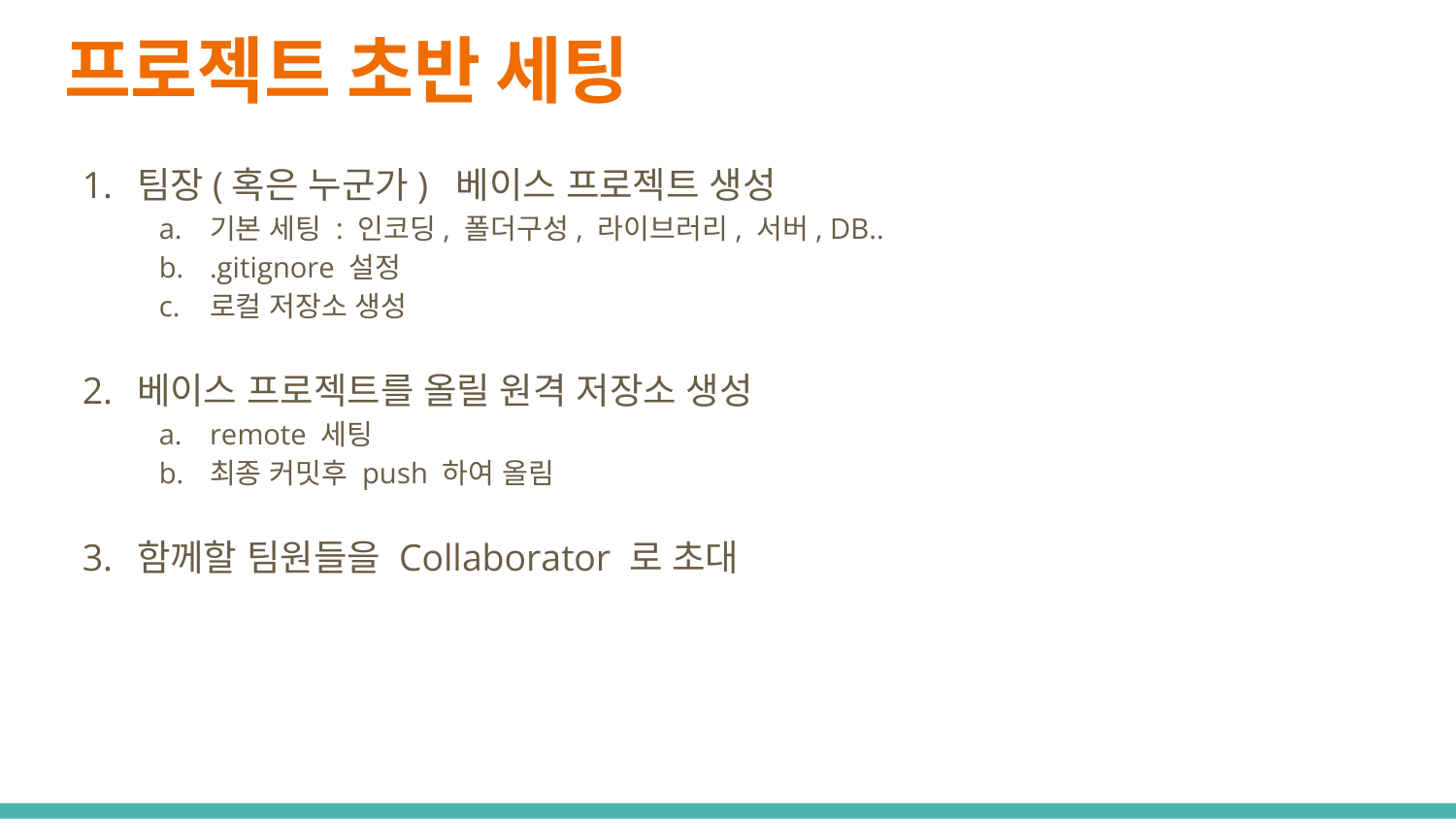

# 프로젝트 초반 세팅
팀장(혹은 누군가)  베이스 프로젝트 생성
기본 세팅 : 인코딩, 폴더구성, 라이브러리, 서버, DB..
.gitignore 설정
로컬 저장소 생성
베이스 프로젝트를 올릴 원격 저장소 생성
remote 세팅
최종 커밋후 push 하여 올림
함께할 팀원들을 Collaborator 로 초대